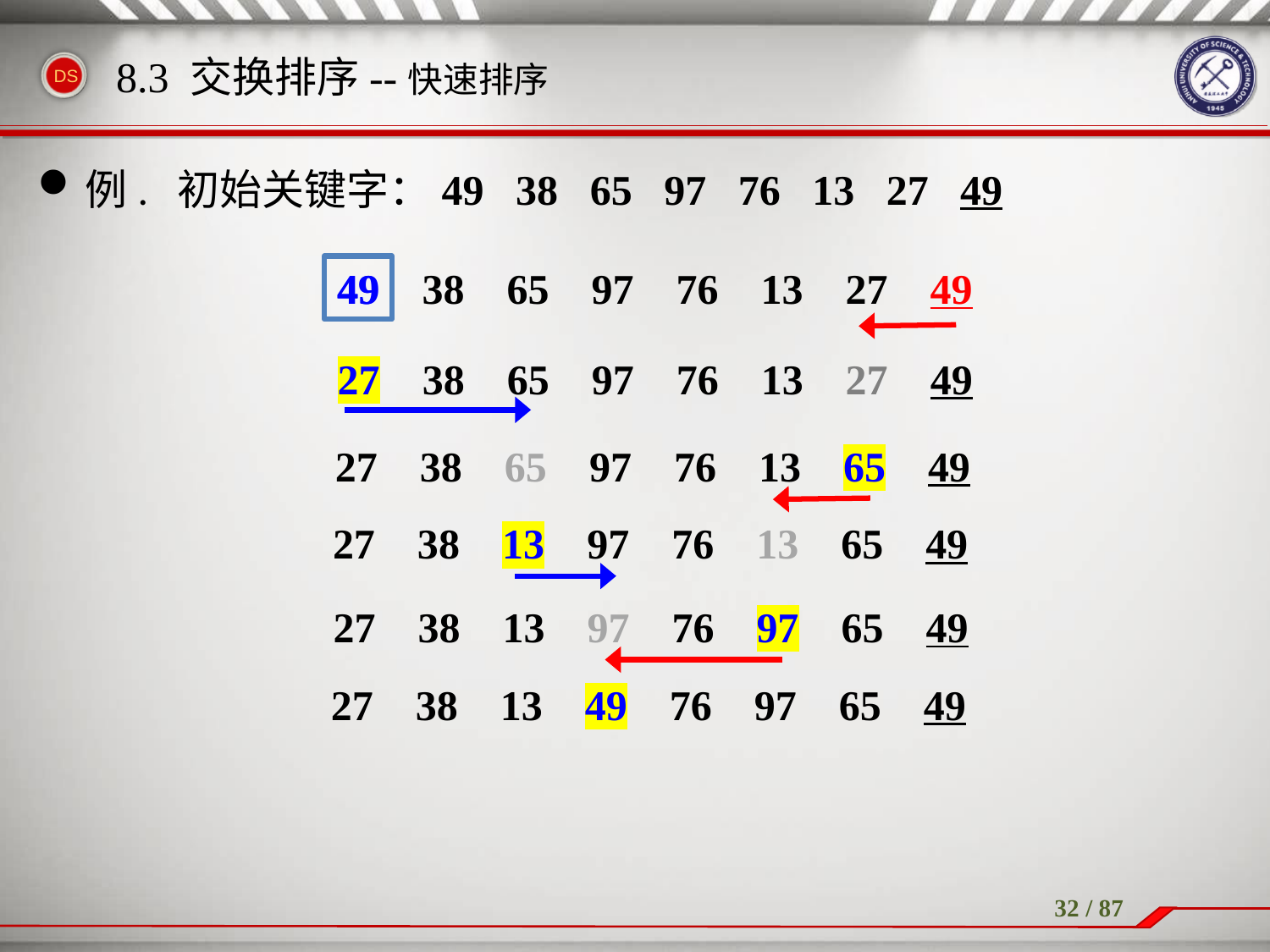

例.  初始关键字：49   38   65   97   76   13   27   49

8.3 交换排序--快速排序
49
49    38    65    97    76    13    27    49
27    38    65    97    76    13    27    49
27    38    65    97    76    13    65    49
27    38    13    97    76    13    65    49
27    38    13    97    76    97    65    49
27    38    13    49    76    97    65    49